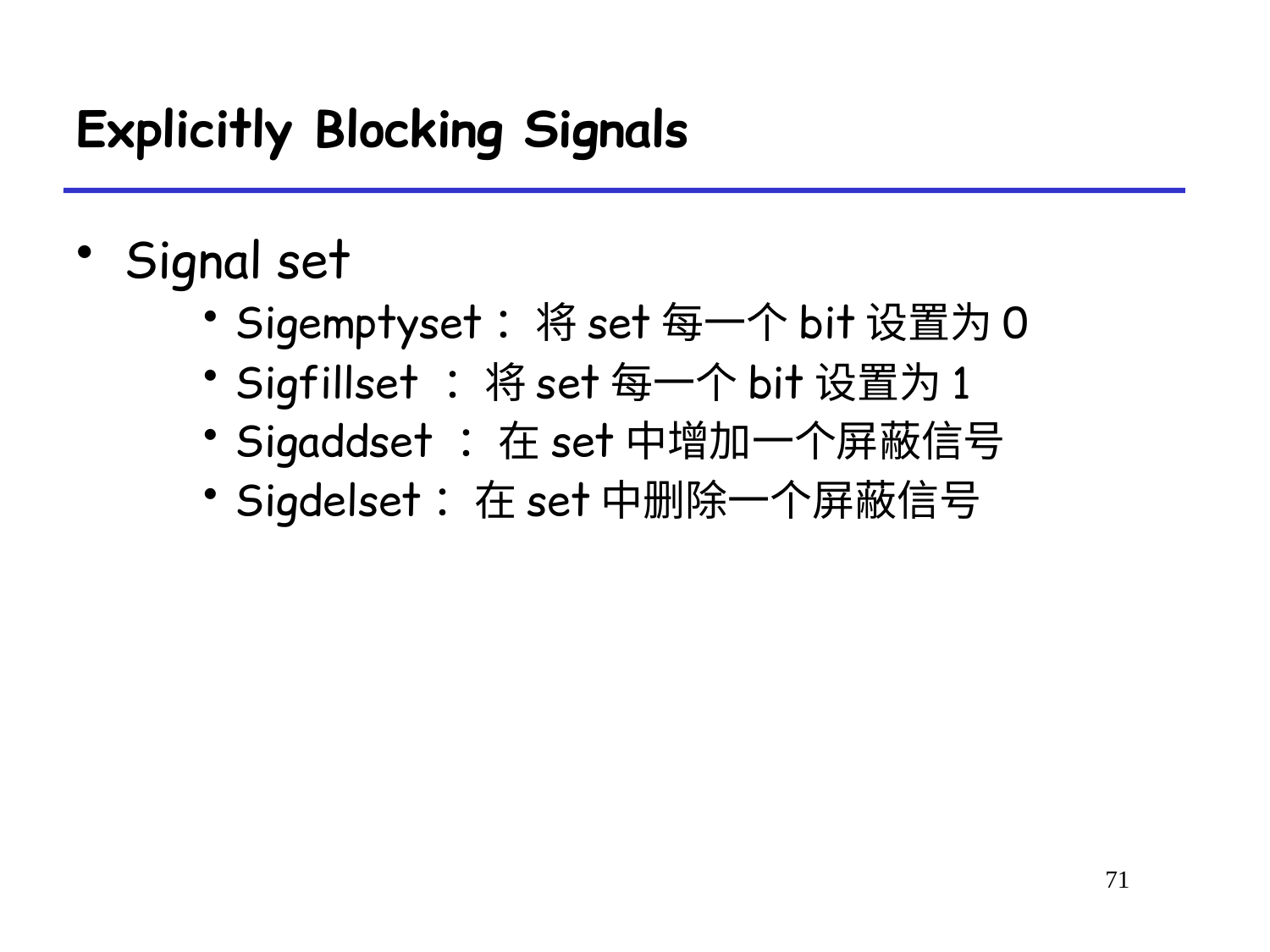

# Explicitly Blocking Signals
Signal set
Sigemptyset：将set每一个bit设置为0
Sigfillset ：将set每一个bit设置为1
Sigaddset ：在set中增加一个屏蔽信号
Sigdelset：在set中删除一个屏蔽信号

71